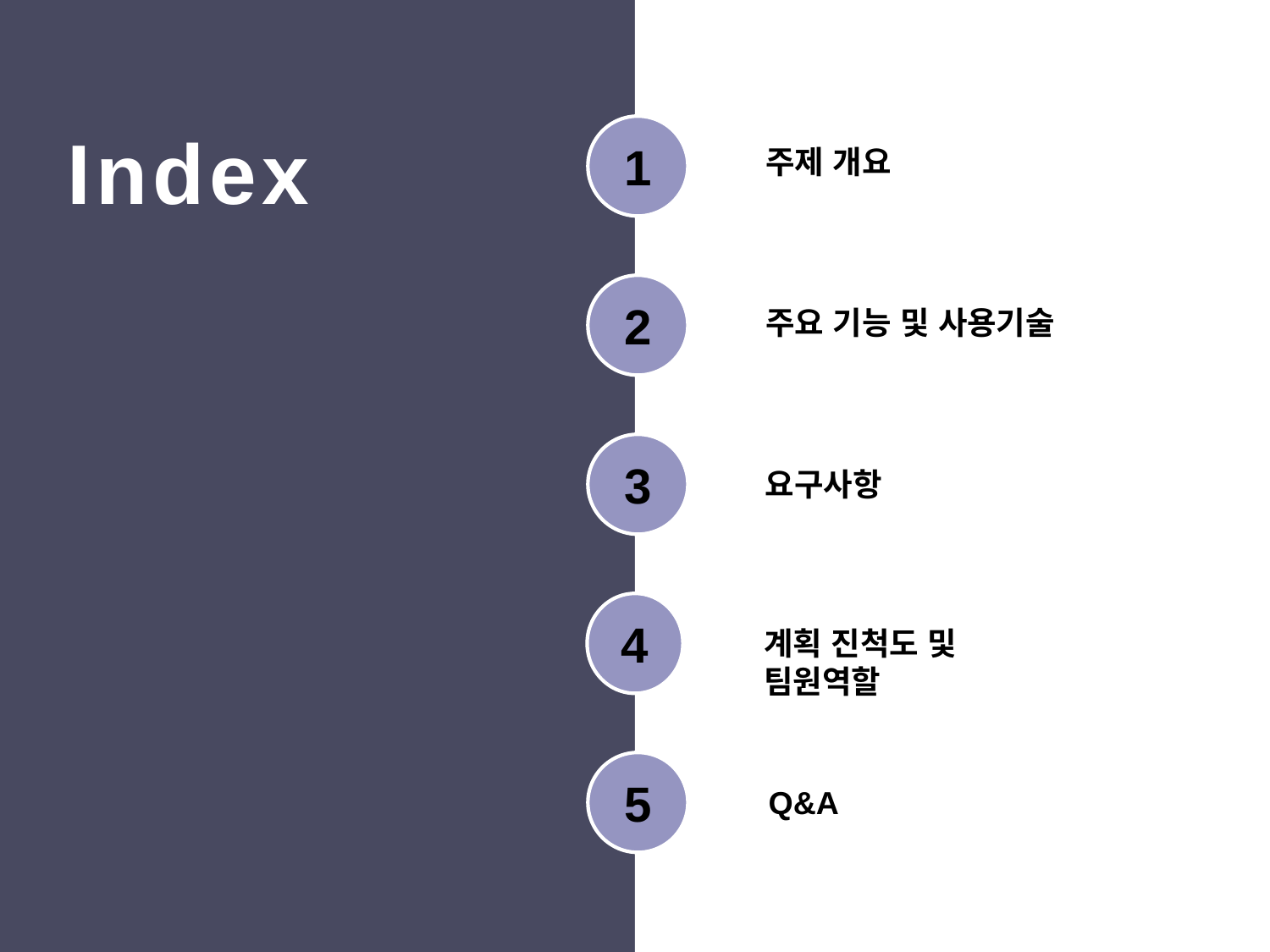

Index
1
주제 개요
2
주요 기능 및 사용기술
3
요구사항
4
계획 진척도 및 팀원역할
5
Q&A